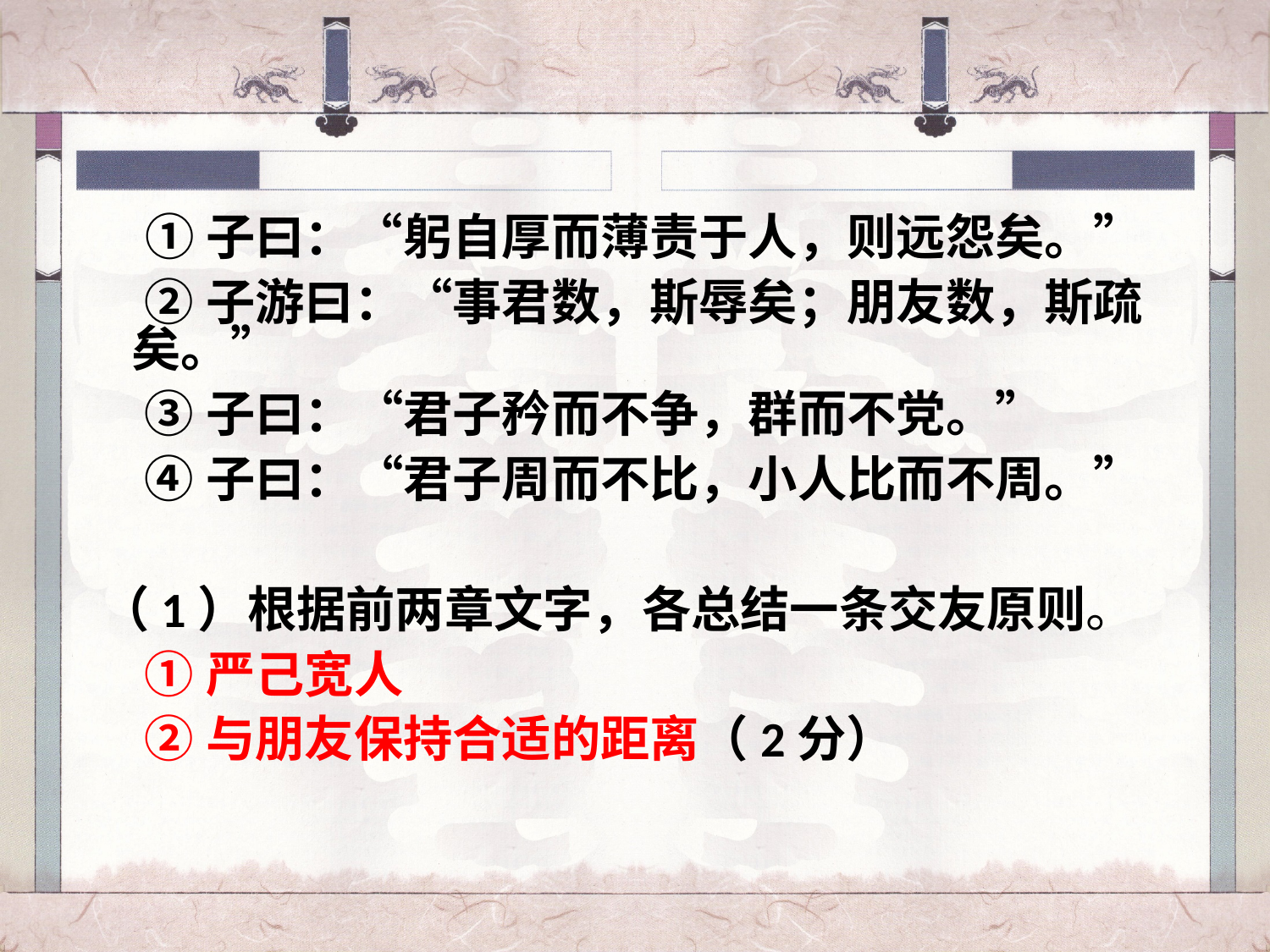

①子曰：“躬自厚而薄责于人，则远怨矣。”
    ②子游曰：“事君数，斯辱矣；朋友数，斯疏矣。”
    ③子曰：“君子矜而不争，群而不党。”
    ④子曰：“君子周而不比，小人比而不周。”

（1）根据前两章文字，各总结一条交友原则。
    ①严己宽人
    ②与朋友保持合适的距离（2分）